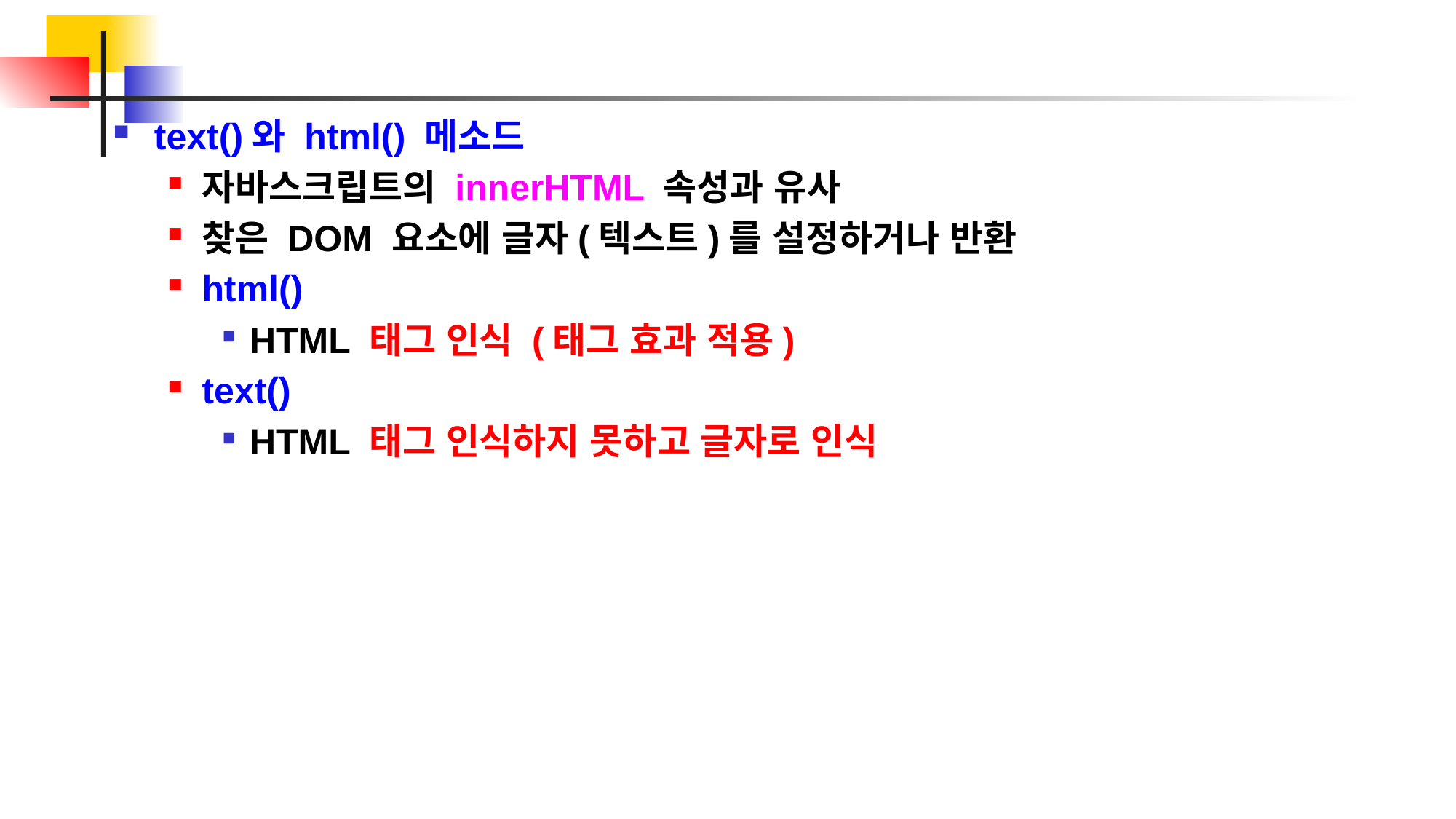

text()와 html() 메소드
자바스크립트의 innerHTML 속성과 유사
찾은 DOM 요소에 글자(텍스트)를 설정하거나 반환
html()
HTML 태그 인식 (태그 효과 적용)
text()
HTML 태그 인식하지 못하고 글자로 인식